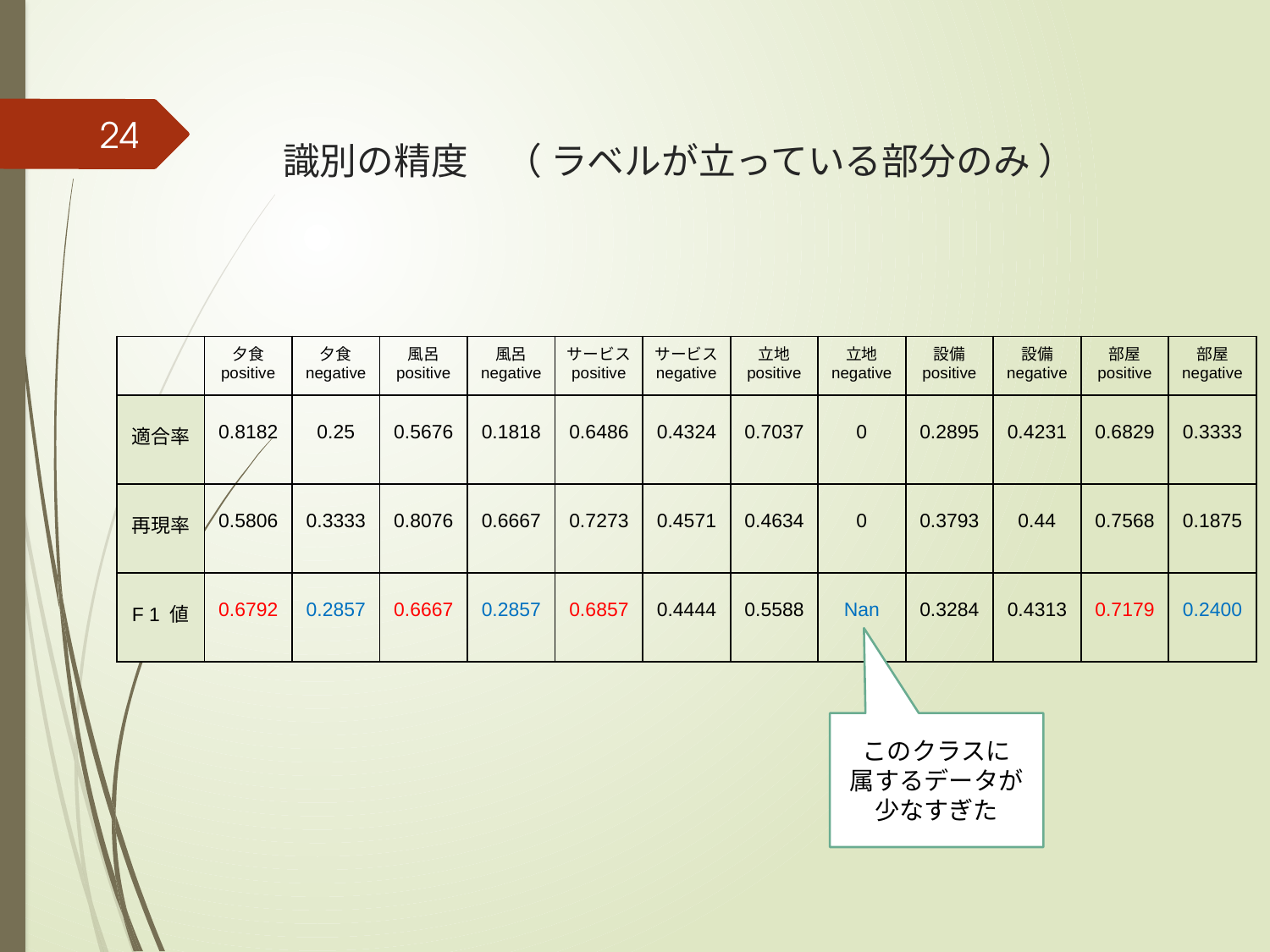

# 識別の精度　（ ラベルが立っている部分のみ ）
24
|  | 夕食 positive | 夕食 negative | 風呂 positive | 風呂 negative | サービス positive | サービス negative | 立地 positive | 立地 negative | 設備 positive | 設備 negative | 部屋 positive | 部屋 negative |
| --- | --- | --- | --- | --- | --- | --- | --- | --- | --- | --- | --- | --- |
| 適合率 | 0.8182 | 0.25 | 0.5676 | 0.1818 | 0.6486 | 0.4324 | 0.7037 | 0 | 0.2895 | 0.4231 | 0.6829 | 0.3333 |
| 再現率 | 0.5806 | 0.3333 | 0.8076 | 0.6667 | 0.7273 | 0.4571 | 0.4634 | 0 | 0.3793 | 0.44 | 0.7568 | 0.1875 |
| F 1 値 | 0.6792 | 0.2857 | 0.6667 | 0.2857 | 0.6857 | 0.4444 | 0.5588 | Nan | 0.3284 | 0.4313 | 0.7179 | 0.2400 |
このクラスに
属するデータが少なすぎた